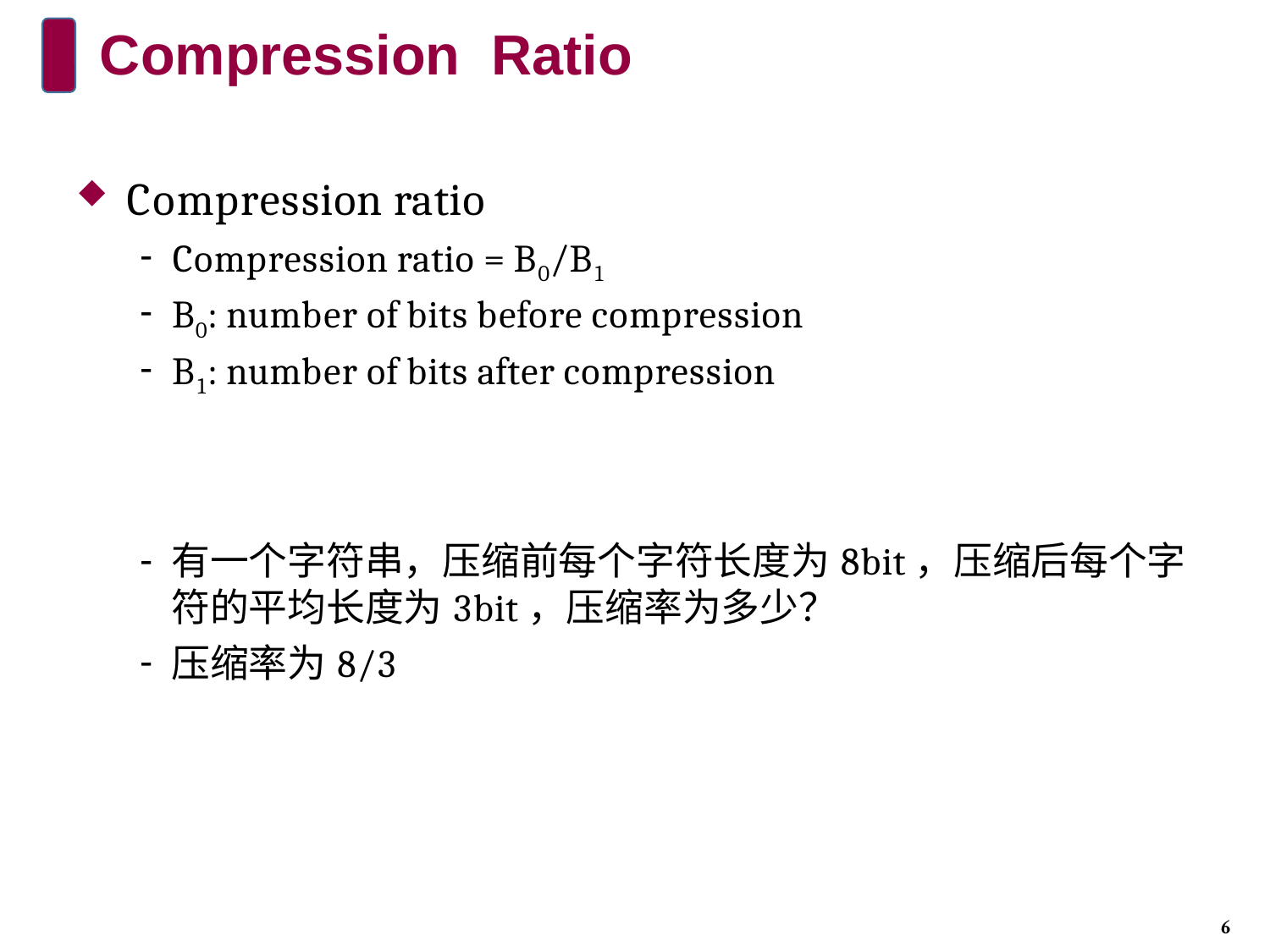

# Compression  Ratio
Compression ratio
Compression ratio = B0/B1
B0: number of bits before compression
B1: number of bits after compression

有一个字符串，压缩前每个字符长度为8bit，压缩后每个字符的平均长度为3bit，压缩率为多少？
压缩率为8/3

6